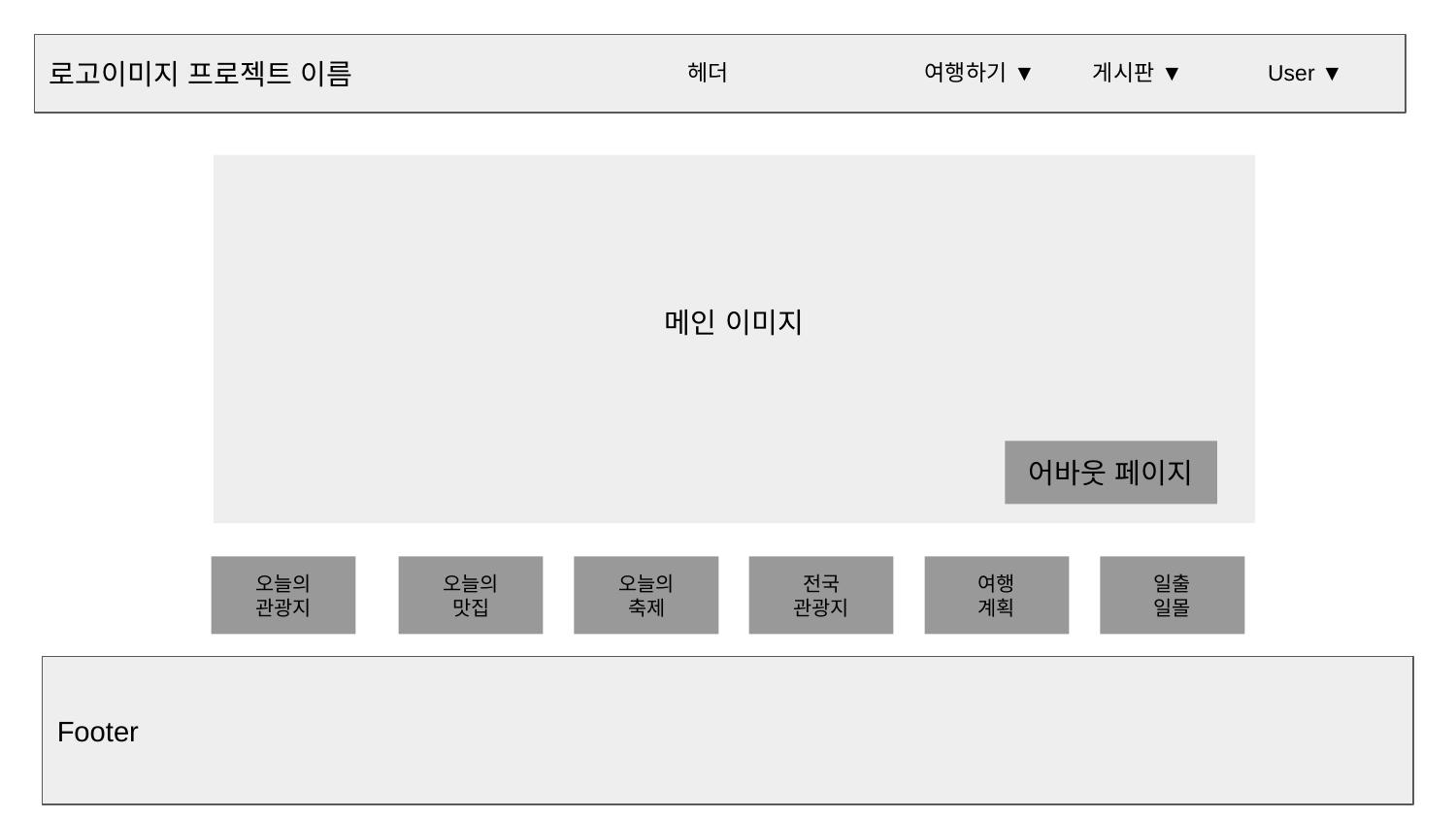

로고이미지 프로젝트 이름
헤더
여행하기 ▼
게시판 ▼
User ▼

메인 이미지

어바웃 페이지
오늘의
관광지
오늘의
맛집
오늘의
축제
전국
관광지
여행
계획
일출
일몰
Footer